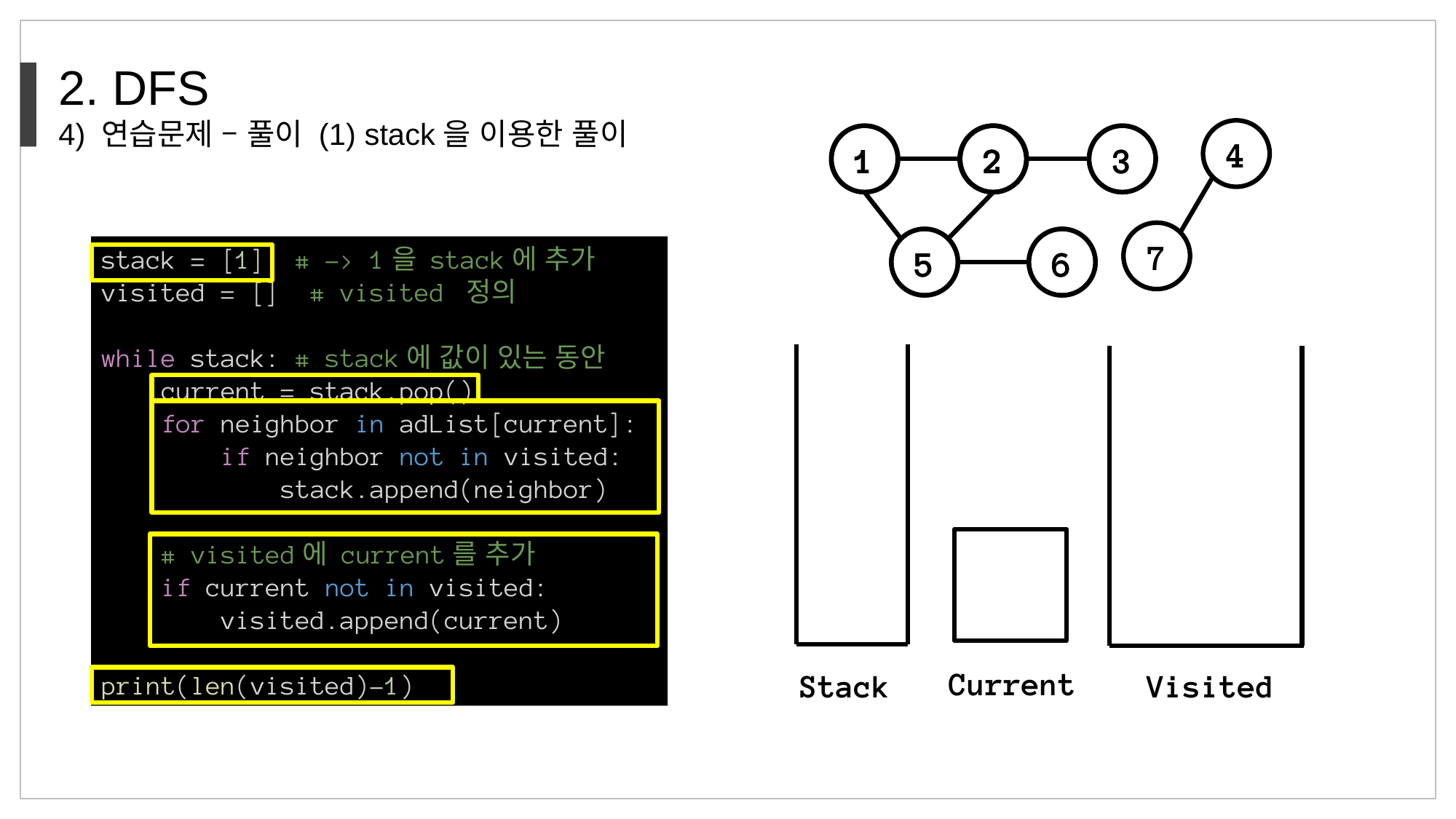

2. DFS
4) 연습문제 – 풀이 (1) stack을 이용한 풀이

4
1
1
2
2
2
3
3
7
5
5
6
6
stack = [1]  # -> 1을 stack에 추가
visited = []  # visited 정의

while stack: # stack에 값이 있는 동안
    current = stack.pop()
    for neighbor in adList[current]:
        if neighbor not in visited:
            stack.append(neighbor)

    # visited에 current를 추가
    if current not in visited:
        visited.append(current)
  
print(len(visited)-1)

Current
Stack
Visited